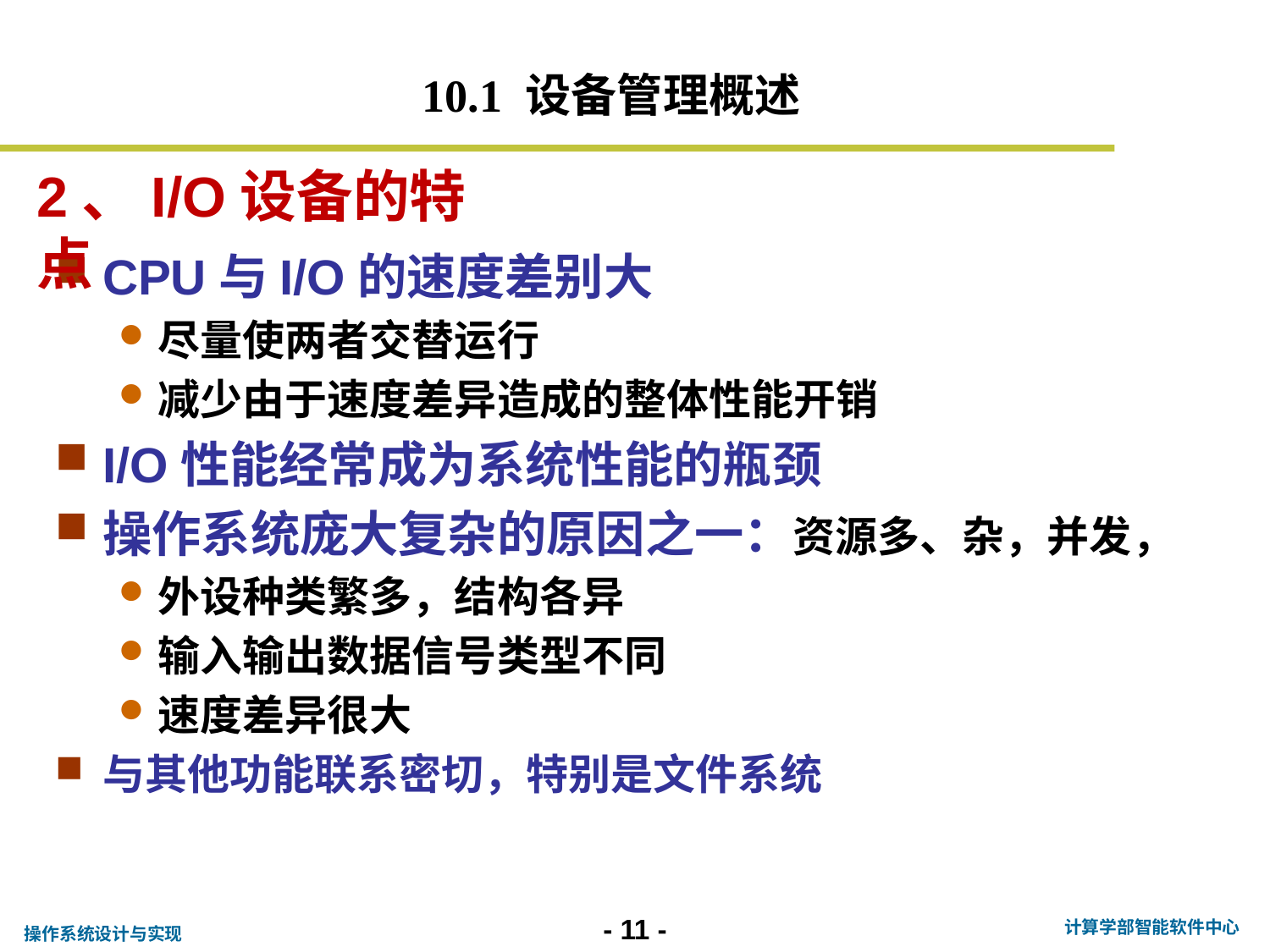

10.1 设备管理概述
2、I/O设备的特点
CPU与I/O的速度差别大
尽量使两者交替运行
减少由于速度差异造成的整体性能开销
I/O性能经常成为系统性能的瓶颈
操作系统庞大复杂的原因之一：资源多、杂，并发，
外设种类繁多，结构各异
输入输出数据信号类型不同
速度差异很大
与其他功能联系密切，特别是文件系统